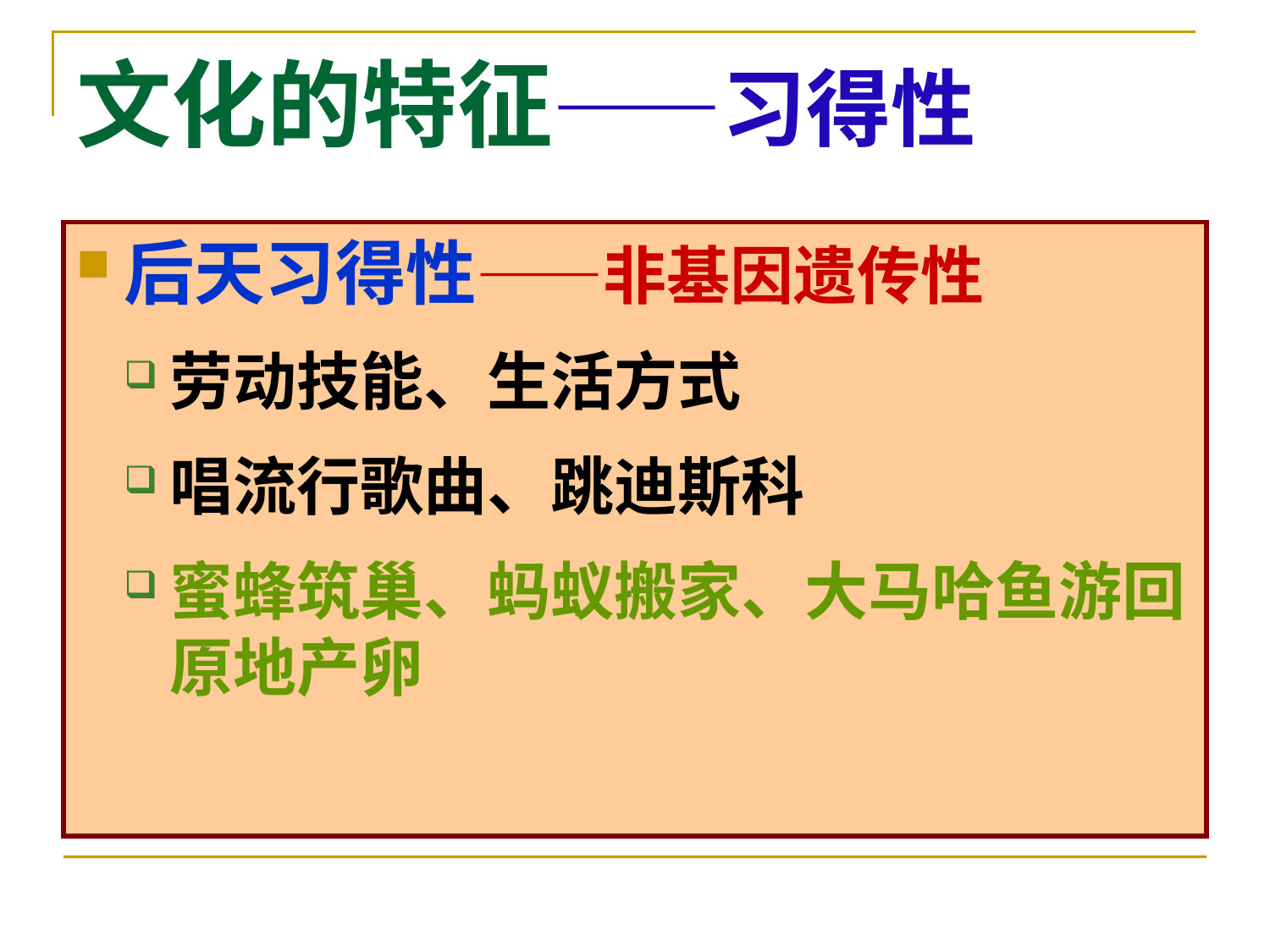

# 文化的特征——习得性
后天习得性——非基因遗传性
劳动技能、生活方式
唱流行歌曲、跳迪斯科
蜜蜂筑巢、蚂蚁搬家、大马哈鱼游回原地产卵

39